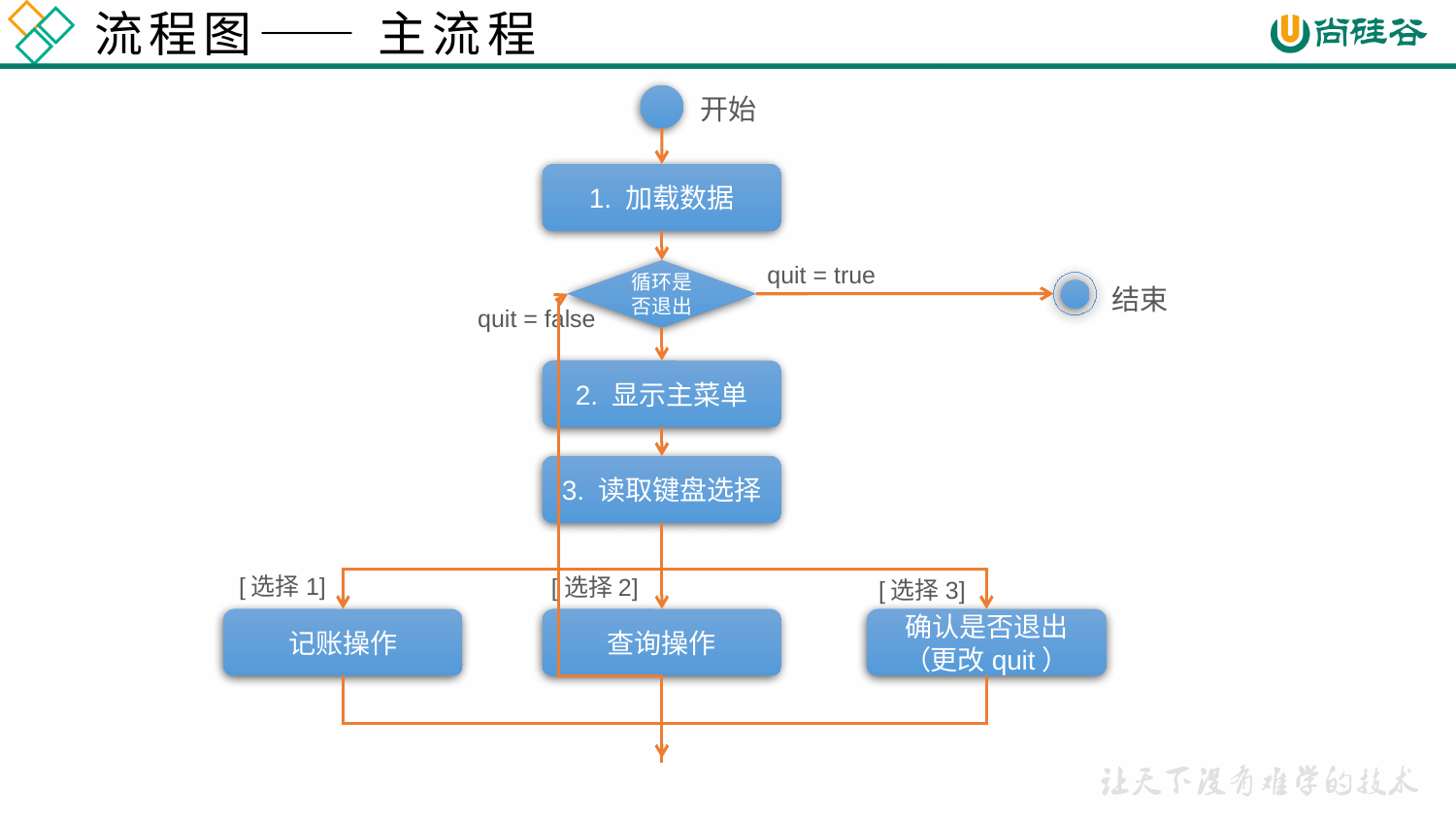

# 流程图—— 主流程
开始

1. 加载数据
quit = true
循环是否退出

结束
quit = false
2. 显示主菜单
3. 读取键盘选择
[选择1]
[选择2]
[选择3]
记账操作
查询操作
确认是否退出（更改quit）